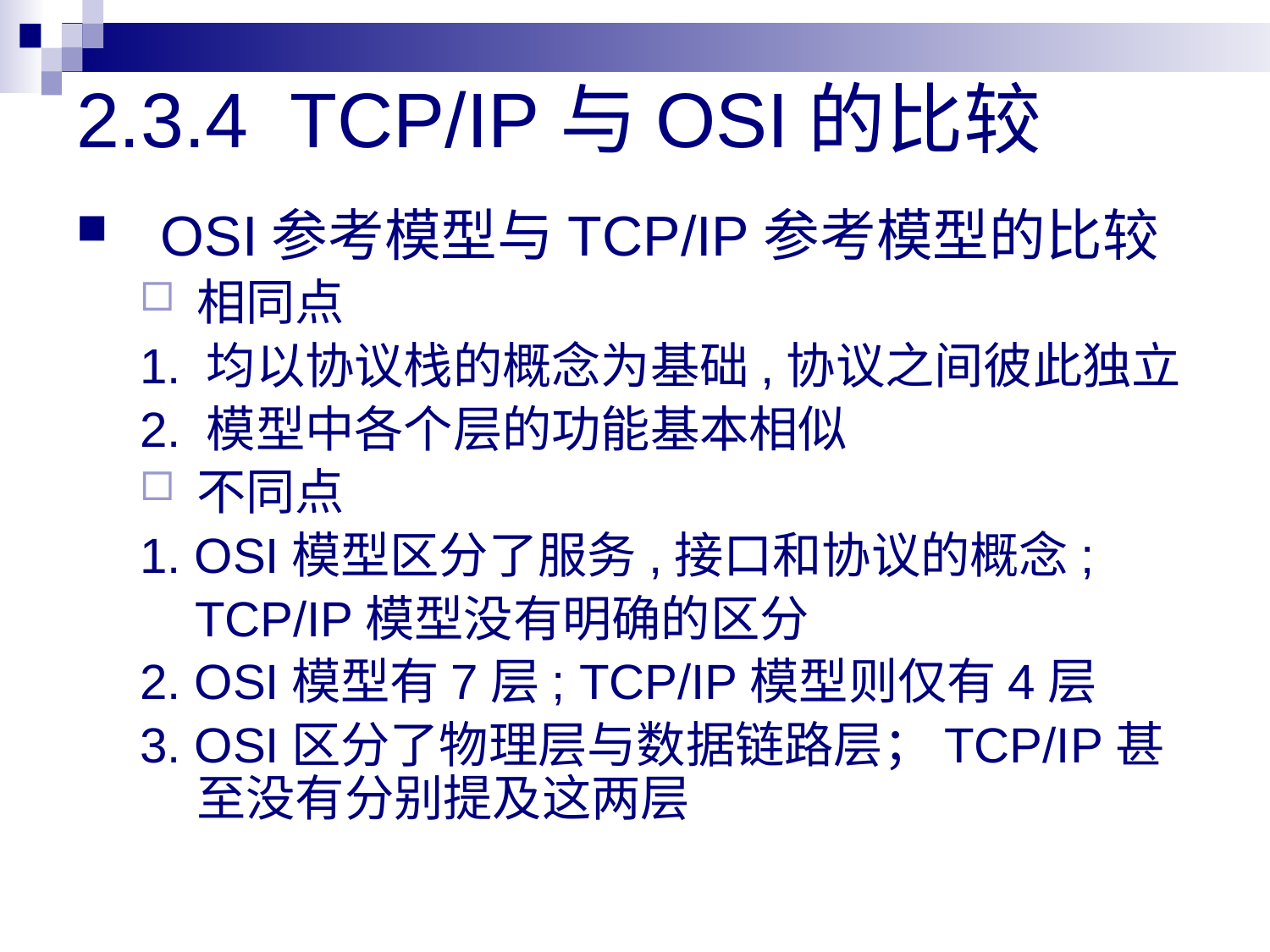

# 2.3.4  TCP/IP与OSI的比较
OSI参考模型与TCP/IP参考模型的比较
相同点
1. 均以协议栈的概念为基础,协议之间彼此独立
2. 模型中各个层的功能基本相似
不同点
1. OSI模型区分了服务,接口和协议的概念;
    TCP/IP模型没有明确的区分
2. OSI模型有7层; TCP/IP模型则仅有4层
3. OSI区分了物理层与数据链路层；TCP/IP甚至没有分别提及这两层